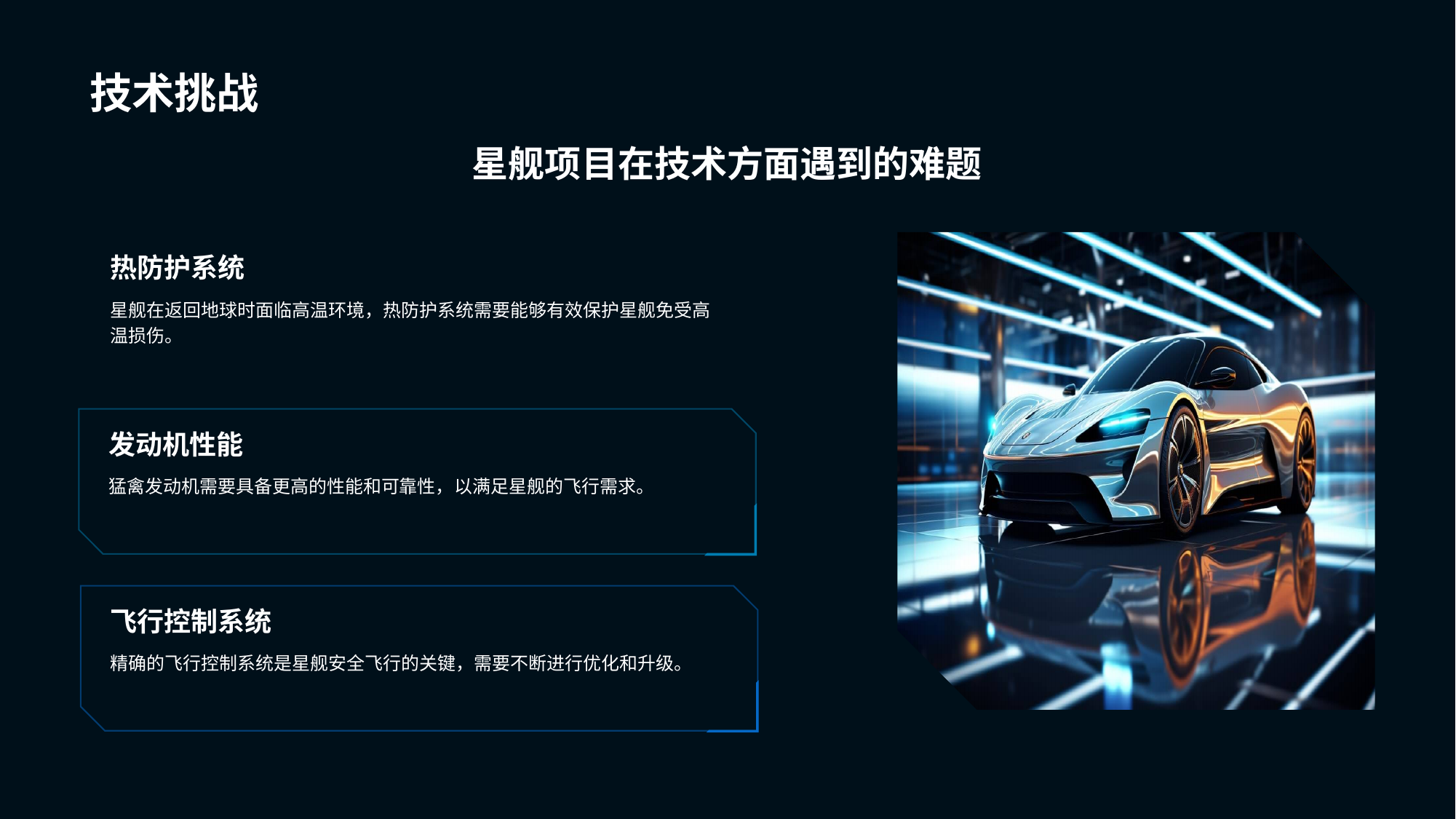

# 技术挑战
星舰项目在技术方面遇到的难题

热防护系统
星舰在返回地球时面临高温环境，热防护系统需要能够有效保护星舰免受高温损伤。

发动机性能
猛禽发动机需要具备更高的性能和可靠性，以满足星舰的飞行需求。

飞行控制系统
精确的飞行控制系统是星舰安全飞行的关键，需要不断进行优化和升级。